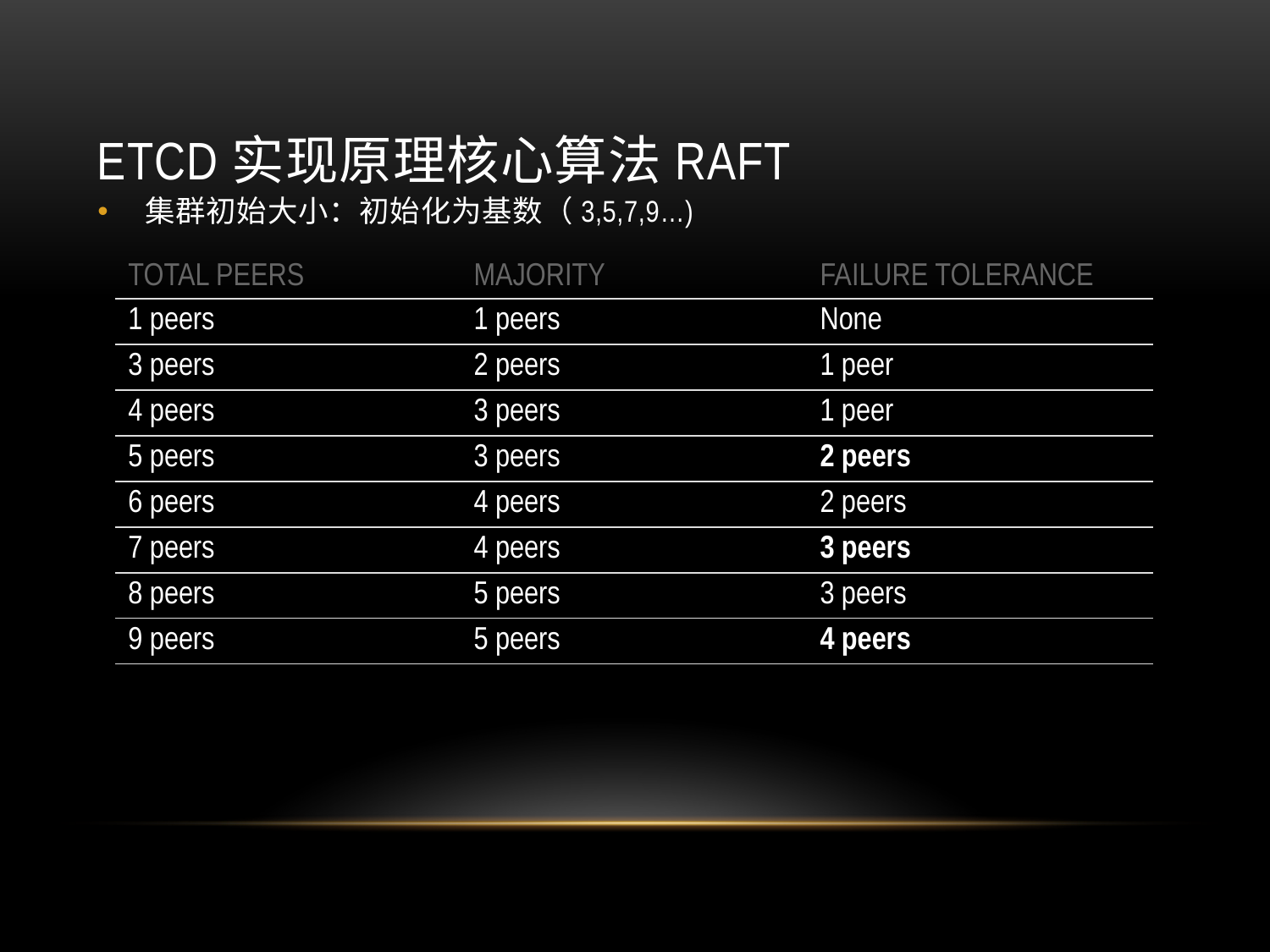

# ETCD实现原理核心算法RAFT
集群初始大小：初始化为基数（3,5,7,9…)

| TOTAL PEERS | MAJORITY | FAILURE TOLERANCE |
| --- | --- | --- |
| 1 peers | 1 peers | None |
| 3 peers | 2 peers | 1 peer |
| 4 peers | 3 peers | 1 peer |
| 5 peers | 3 peers | 2 peers |
| 6 peers | 4 peers | 2 peers |
| 7 peers | 4 peers | 3 peers |
| 8 peers | 5 peers | 3 peers |
| 9 peers | 5 peers | 4 peers |